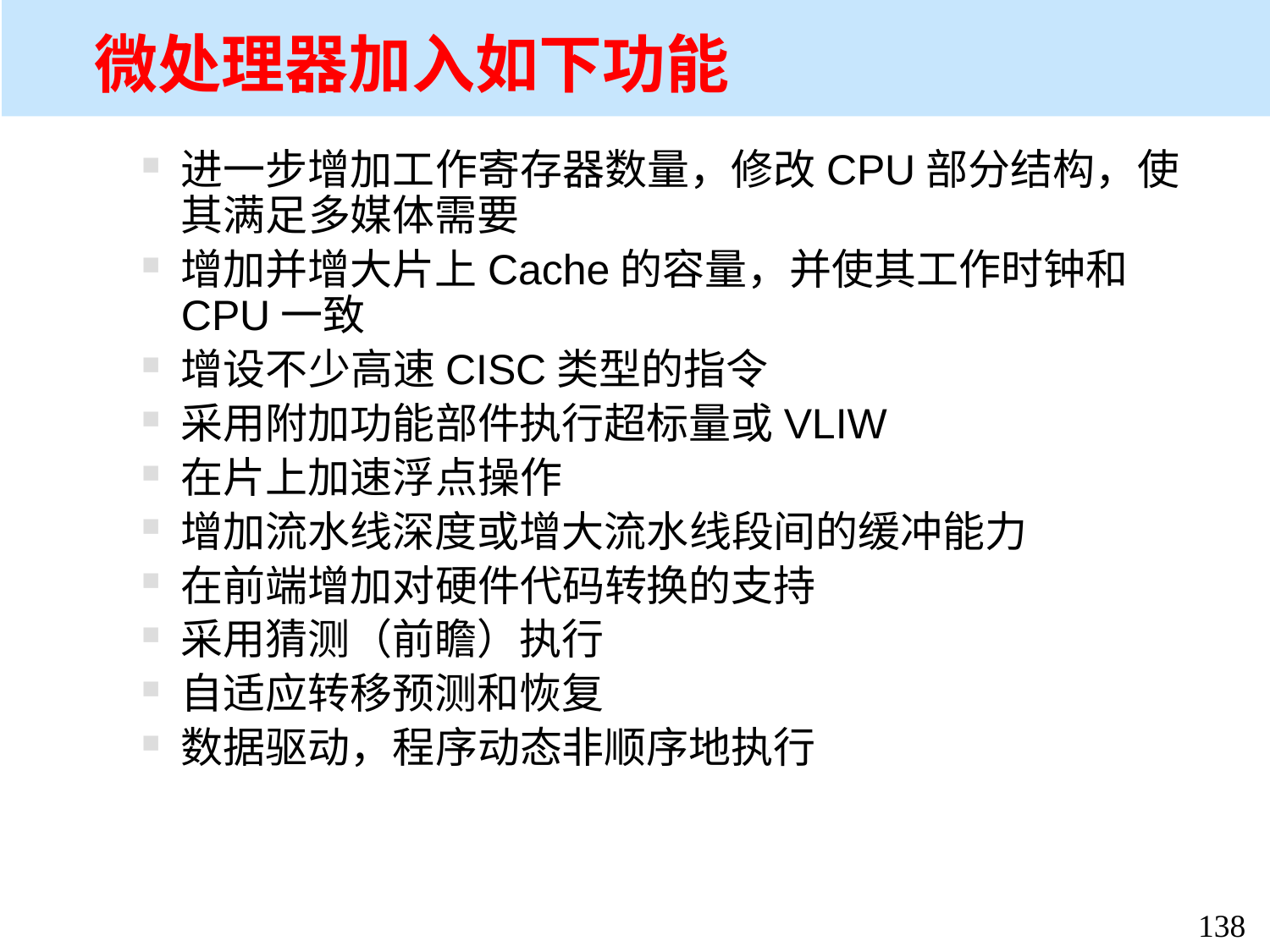

# 微处理器加入如下功能
进一步增加工作寄存器数量，修改CPU部分结构，使其满足多媒体需要
增加并增大片上Cache的容量，并使其工作时钟和CPU一致
增设不少高速CISC类型的指令
采用附加功能部件执行超标量或VLIW
在片上加速浮点操作
增加流水线深度或增大流水线段间的缓冲能力
在前端增加对硬件代码转换的支持
采用猜测（前瞻）执行
自适应转移预测和恢复
数据驱动，程序动态非顺序地执行